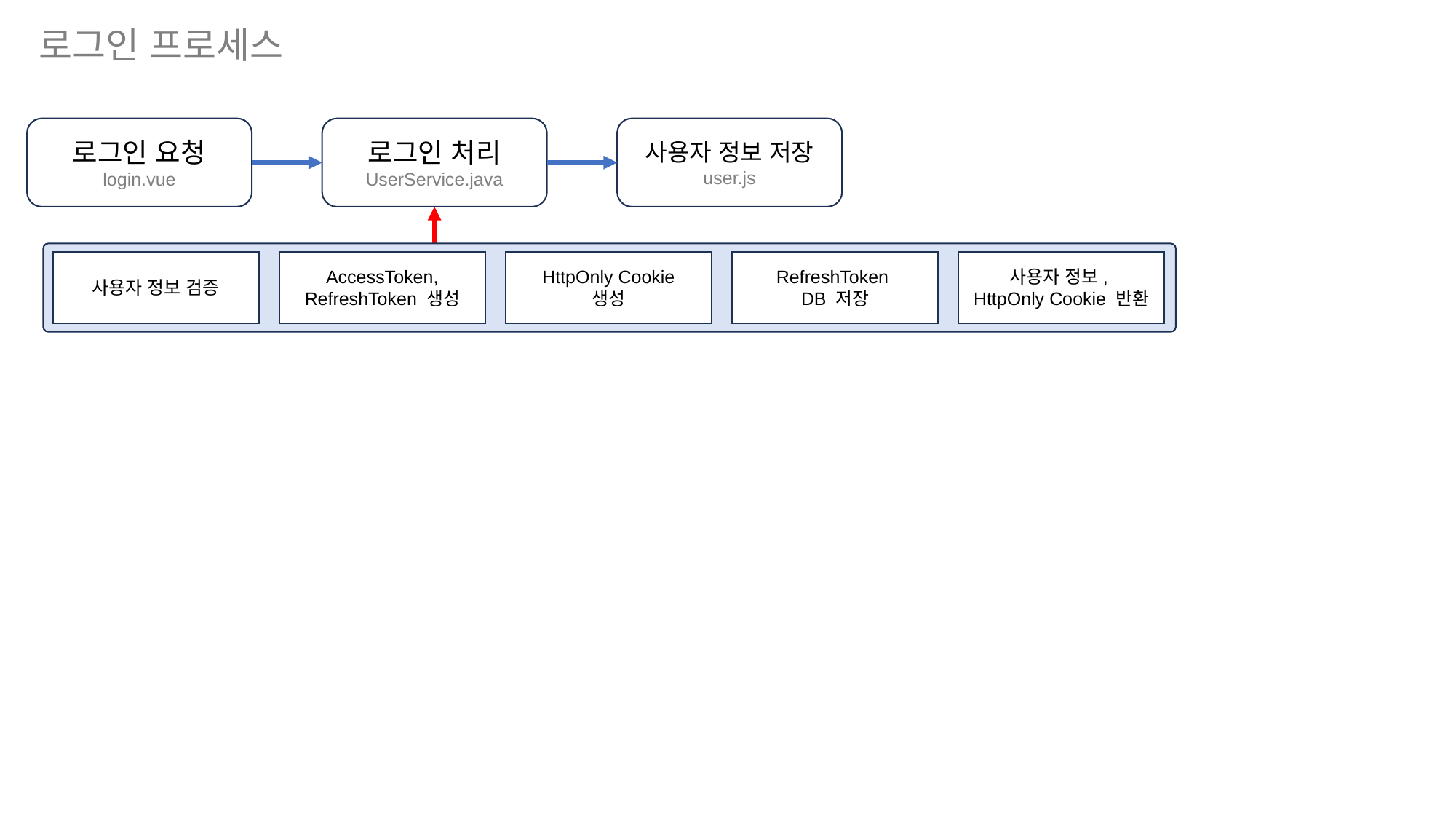

로그인 프로세스
로그인 요청
login.vue
로그인 처리
UserService.java
사용자 정보 저장
user.js

사용자 정보,
HttpOnly Cookie 반환
RefreshToken
DB 저장
사용자 정보 검증
AccessToken, RefreshToken 생성
HttpOnly Cookie
생성
토큰 유효성 검증
JwtAuthFilter.java